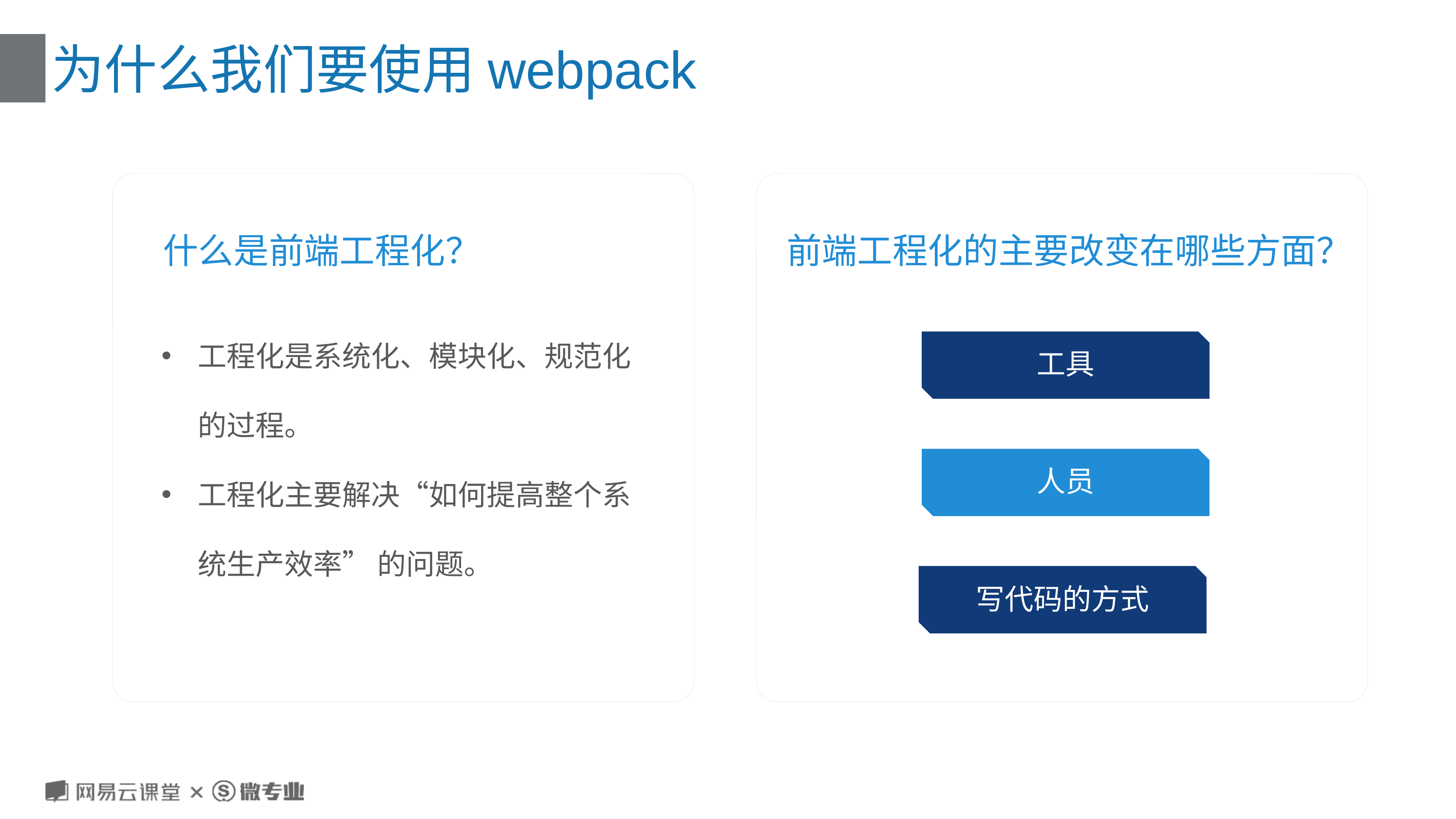

# 为什么我们要使用webpack

什么是前端工程化？
前端工程化的主要改变在哪些方面？
工程化是系统化、模块化、规范化的过程。
工程化主要解决“如何提高整个系统生产效率” 的问题。

工具

人员

写代码的方式